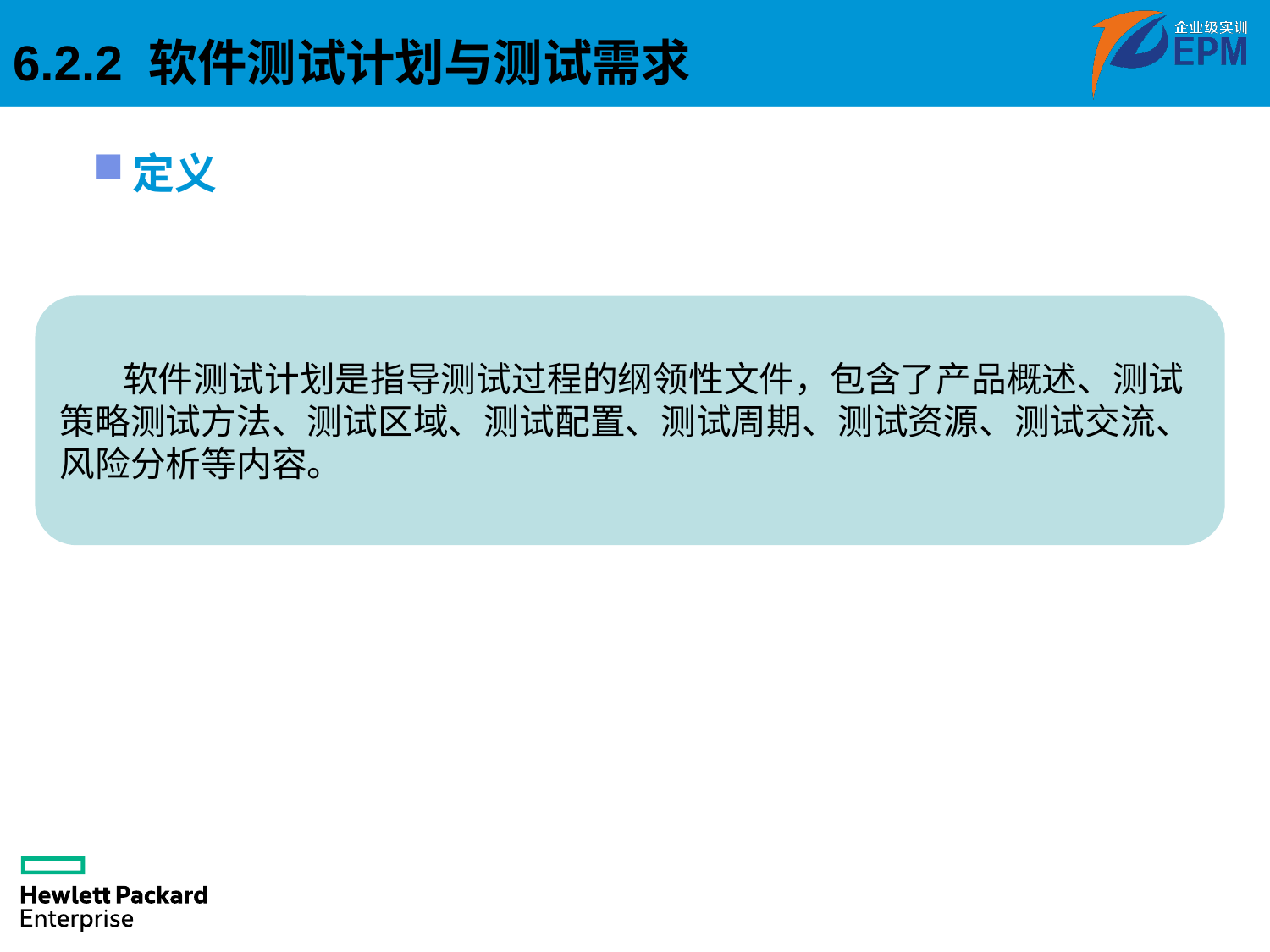

6.2.2 软件测试计划与测试需求
定义

       软件测试计划是指导测试过程的纲领性文件，包含了产品概述、测试策略测试方法、测试区域、测试配置、测试周期、测试资源、测试交流、风险分析等内容。